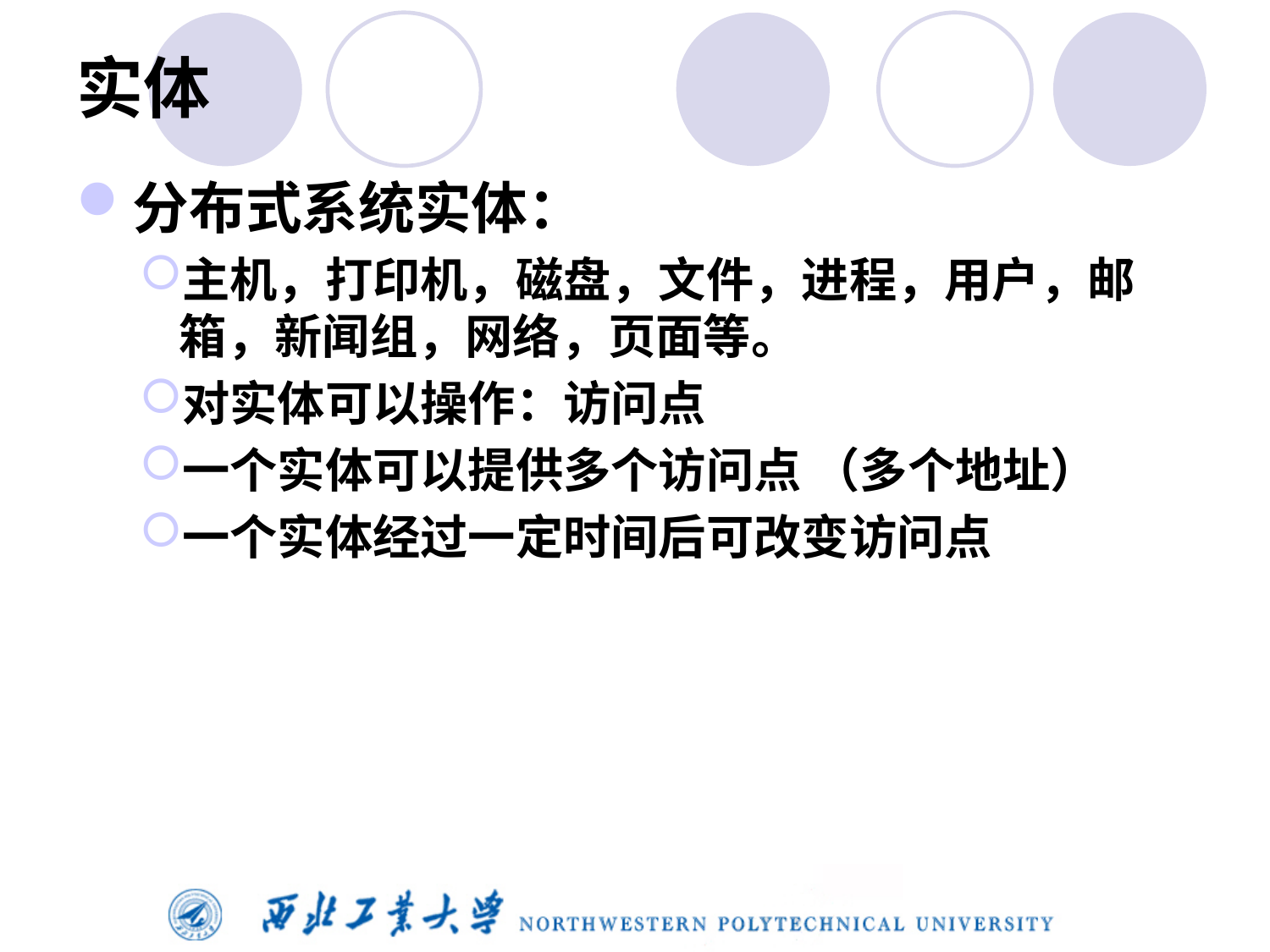

# 实体
分布式系统实体：
主机，打印机，磁盘，文件，进程，用户，邮箱，新闻组，网络，页面等。
对实体可以操作：访问点
一个实体可以提供多个访问点 （多个地址）
一个实体经过一定时间后可改变访问点